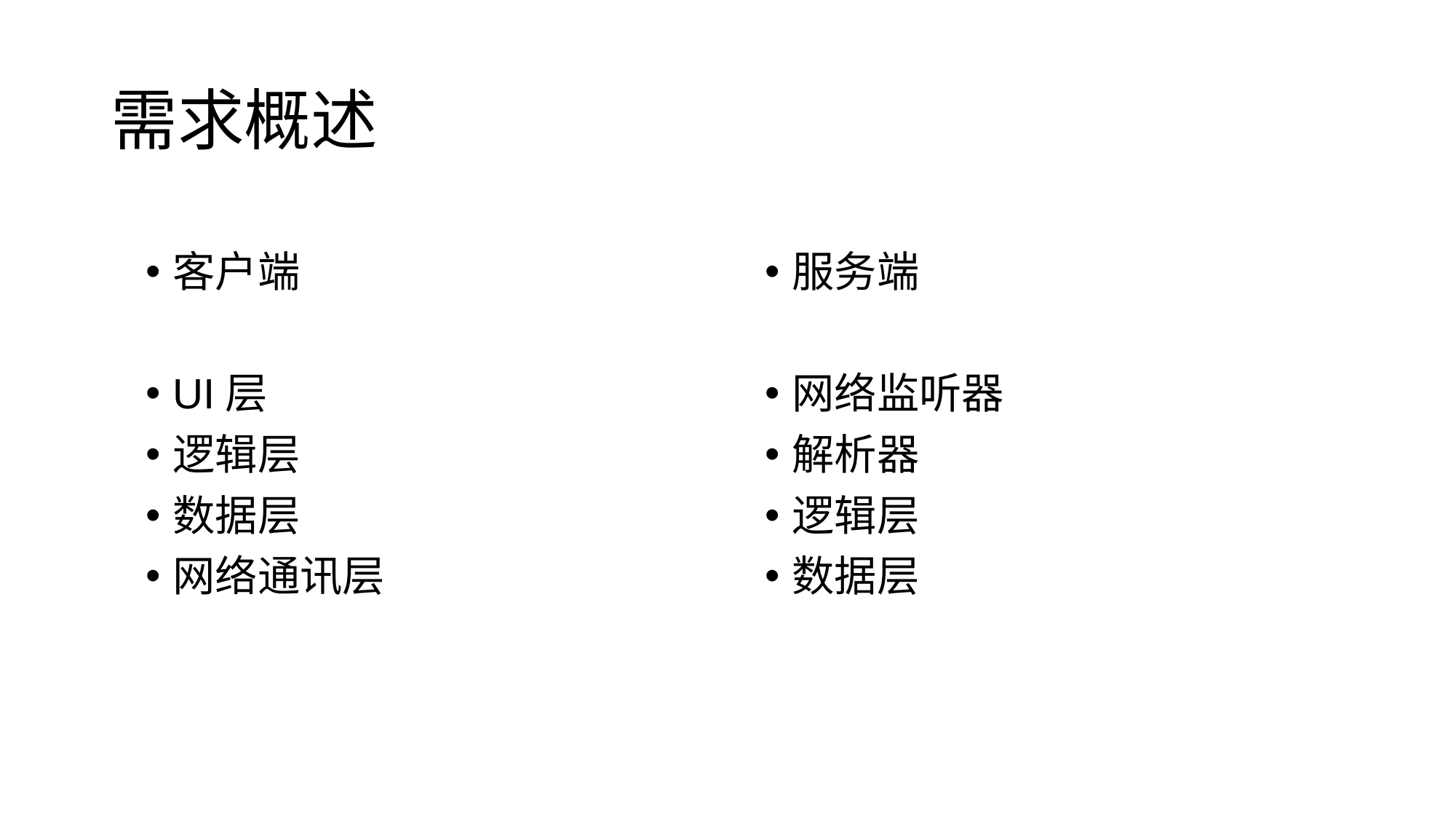

# 需求概述
客户端

UI层
逻辑层
数据层
网络通讯层
服务端

网络监听器
解析器
逻辑层
数据层